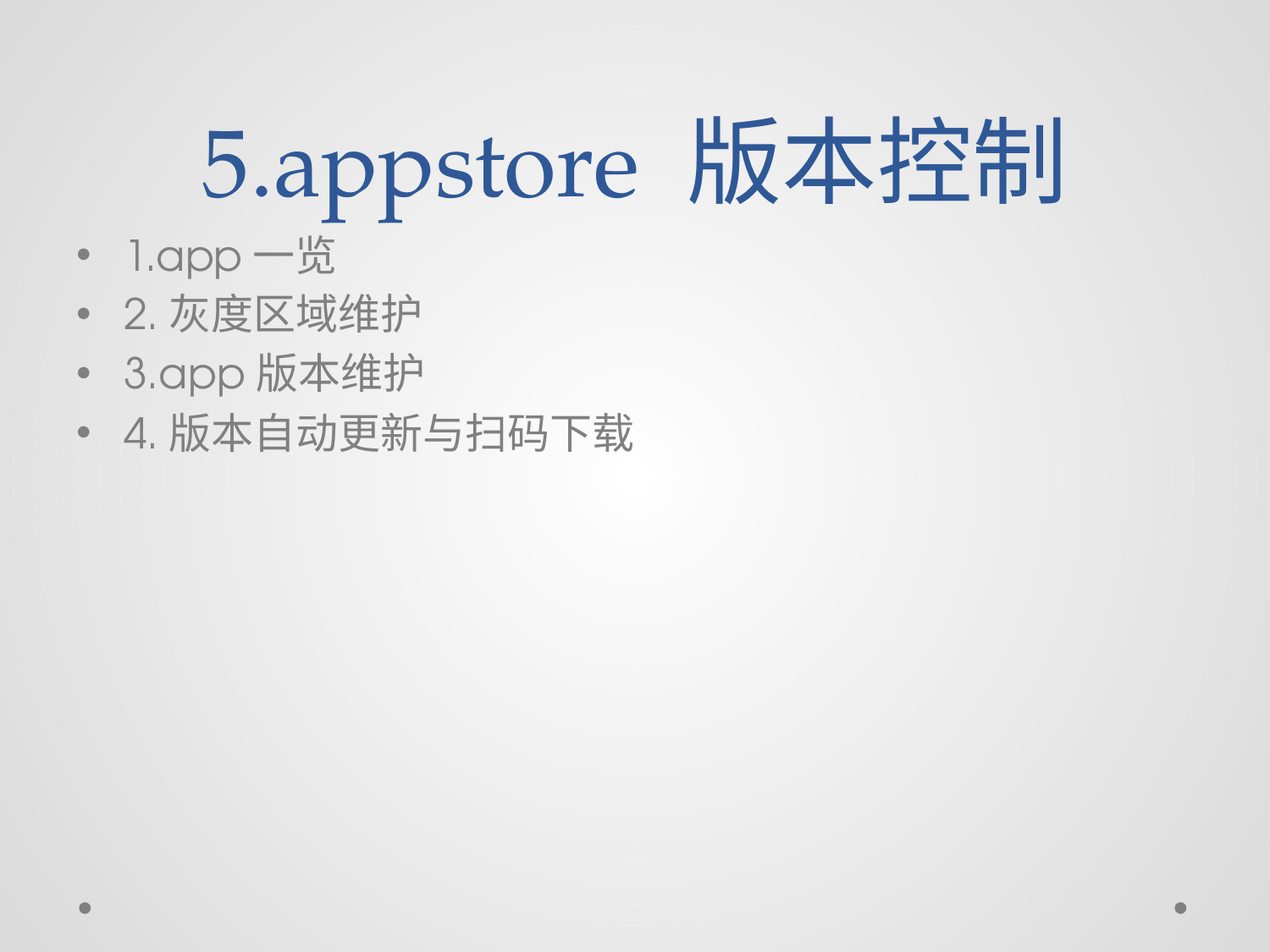

# 5.appstore 版本控制
1.app一览
2.灰度区域维护
3.app版本维护
4.版本自动更新与扫码下载